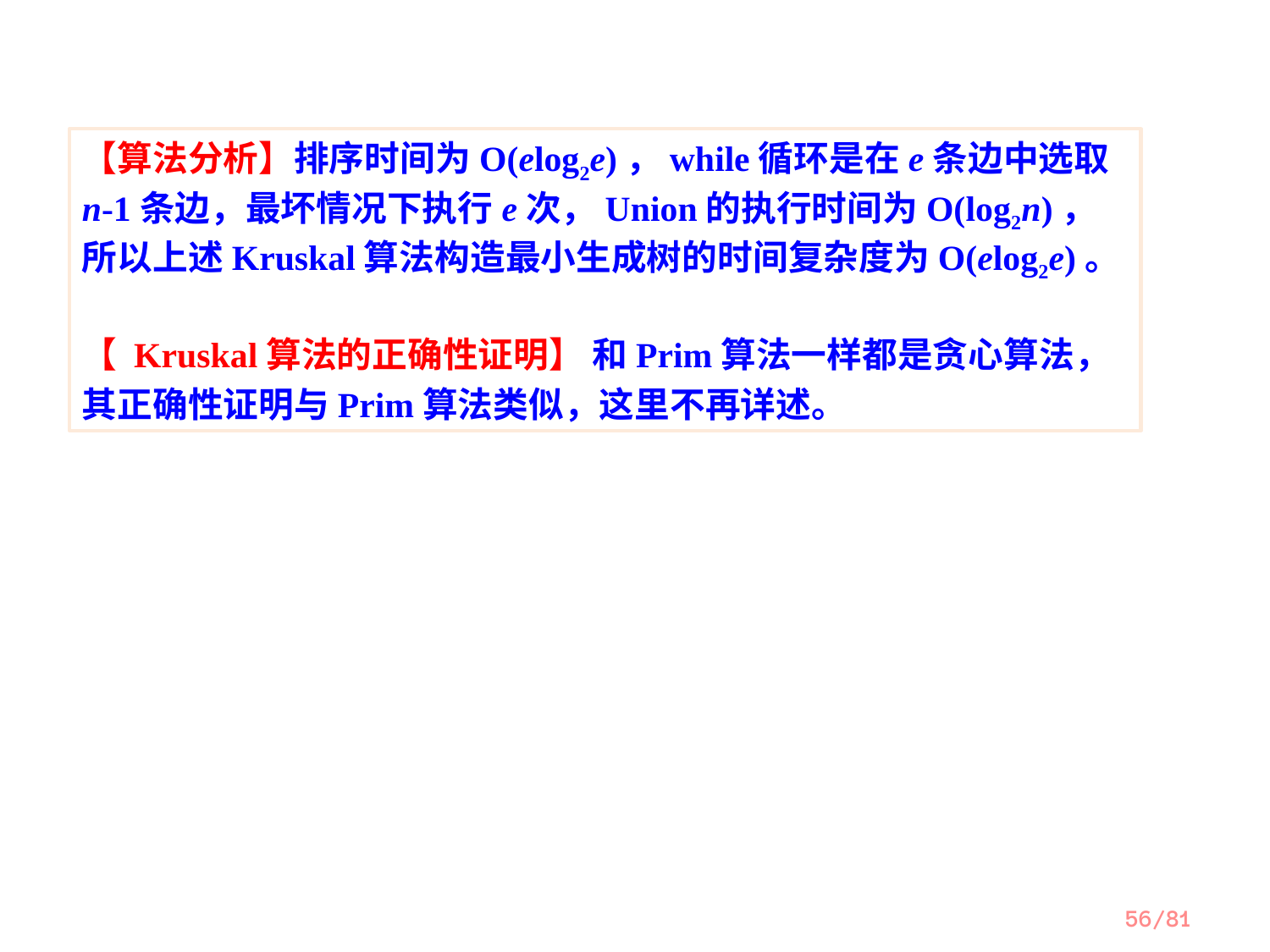

【算法分析】排序时间为O(elog2e)，while循环是在e条边中选取n-1条边，最坏情况下执行e次，Union的执行时间为O(log2n)，所以上述Kruskal算法构造最小生成树的时间复杂度为O(elog2e)。
【 Kruskal算法的正确性证明】 和Prim算法一样都是贪心算法，其正确性证明与Prim算法类似，这里不再详述。
56/81